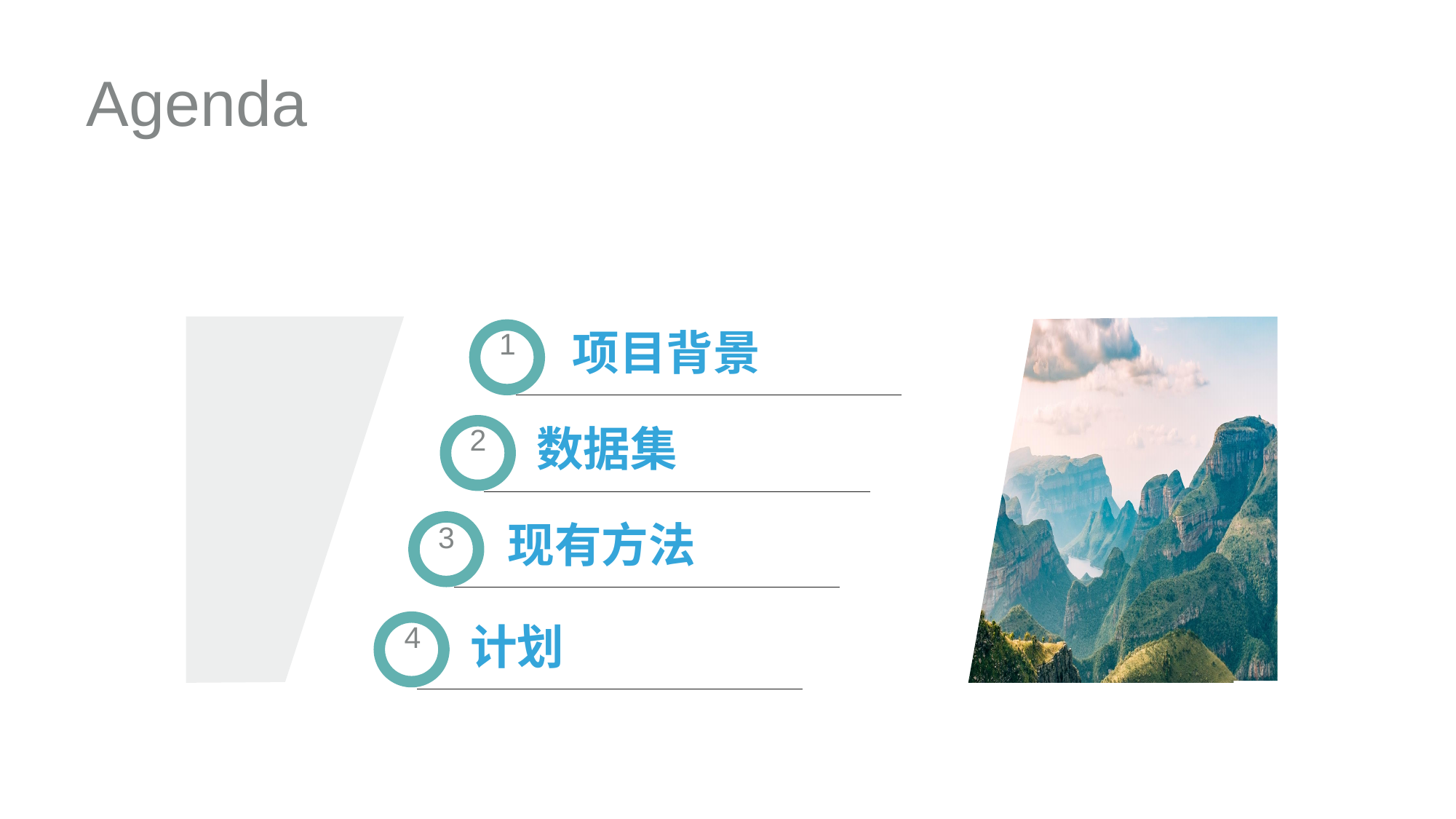

Agenda
1

项目背景
2
数据集
3
现有方法
4

计划